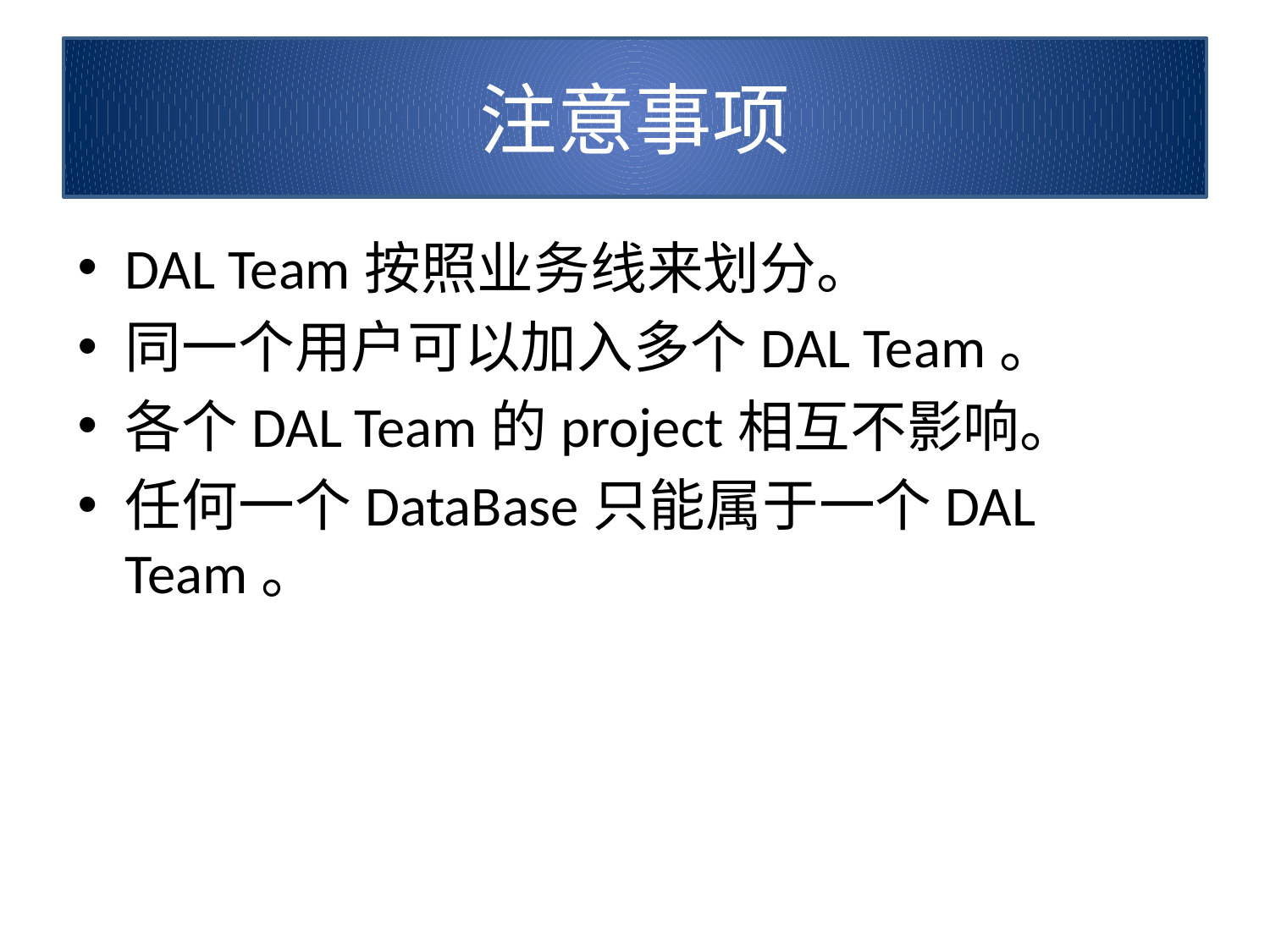

# 注意事项
DAL Team按照业务线来划分。
同一个用户可以加入多个DAL Team。
各个DAL Team的project相互不影响。
任何一个DataBase只能属于一个DAL Team。